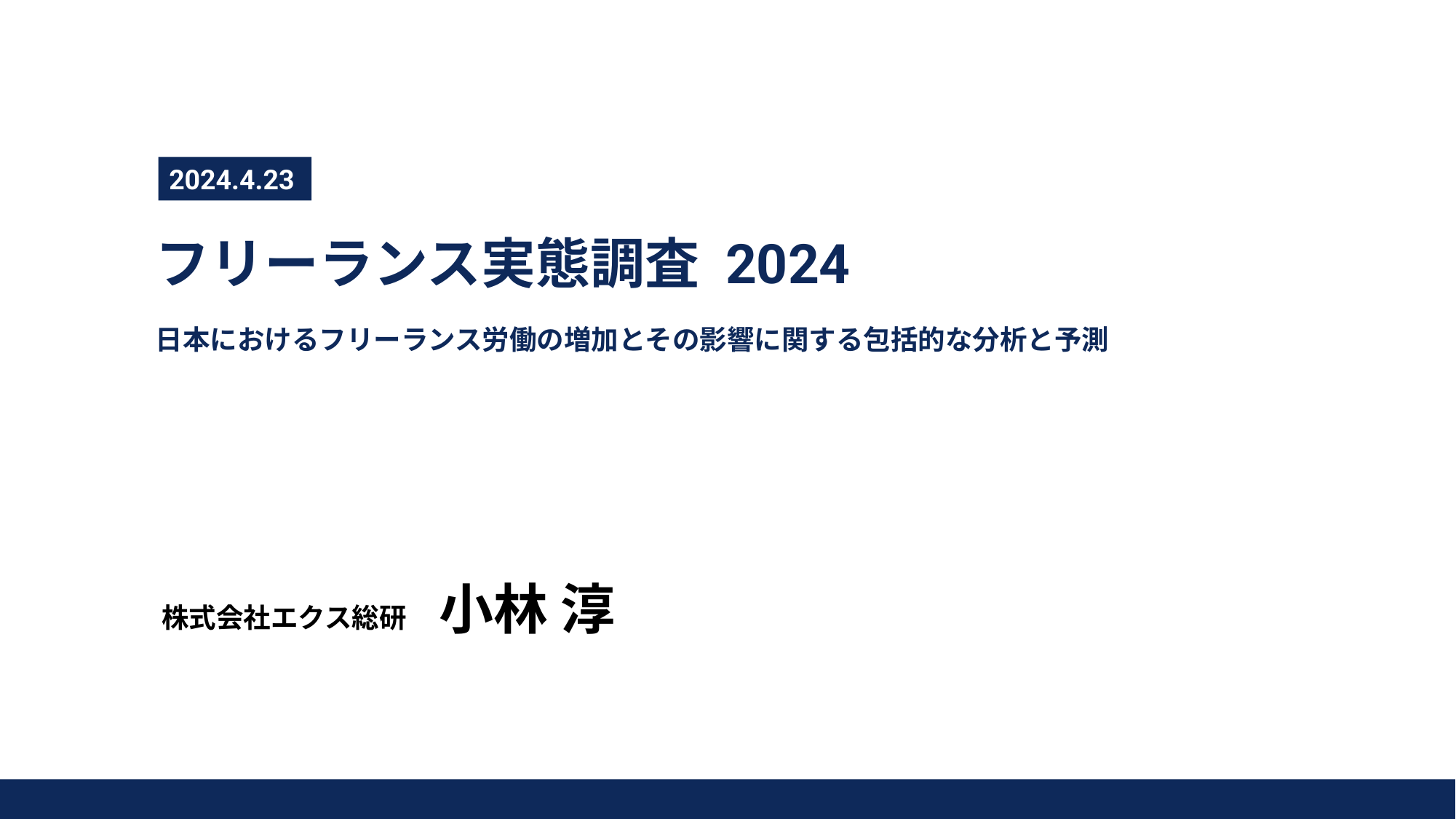

2024.4.23
フリーランス実態調査 2024
日本におけるフリーランス労働の増加とその影響に関する包括的な分析と予測
小林 淳
株式会社エクス総研